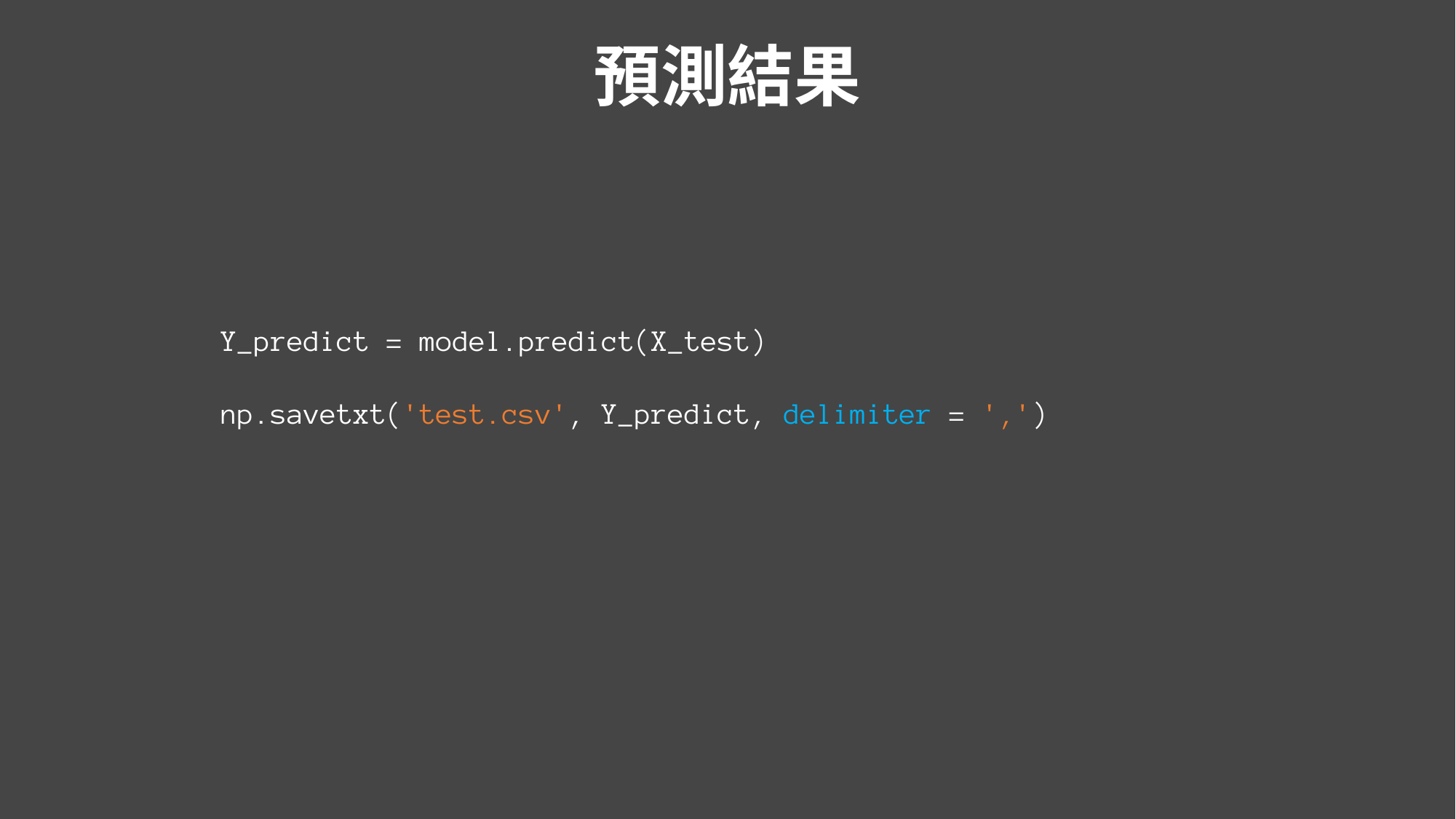

預測結果
Y_predict = model.predict(X_test)

np.savetxt('test.csv', Y_predict, delimiter = ',')